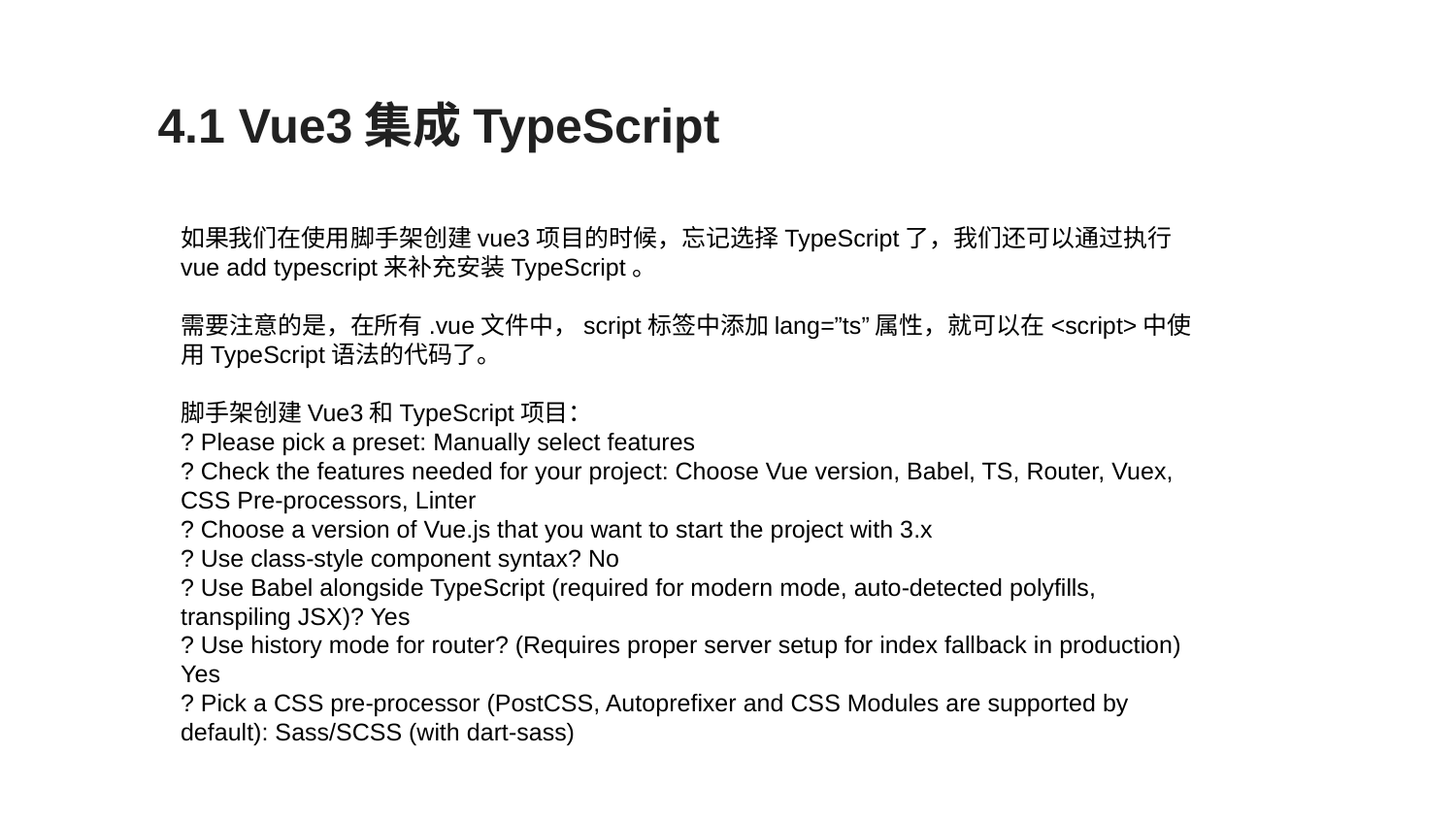

4.1 Vue3集成TypeScript
如果我们在使用脚手架创建vue3项目的时候，忘记选择TypeScript了，我们还可以通过执行vue add typescript来补充安装TypeScript。

需要注意的是，在所有.vue文件中，script标签中添加lang=”ts”属性，就可以在<script>中使用TypeScript语法的代码了。

脚手架创建Vue3和TypeScript项目：
? Please pick a preset: Manually select features
? Check the features needed for your project: Choose Vue version, Babel, TS, Router, Vuex, CSS Pre-processors, Linter
? Choose a version of Vue.js that you want to start the project with 3.x
? Use class-style component syntax? No
? Use Babel alongside TypeScript (required for modern mode, auto-detected polyfills, transpiling JSX)? Yes
? Use history mode for router? (Requires proper server setup for index fallback in production) Yes
? Pick a CSS pre-processor (PostCSS, Autoprefixer and CSS Modules are supported by default): Sass/SCSS (with dart-sass)